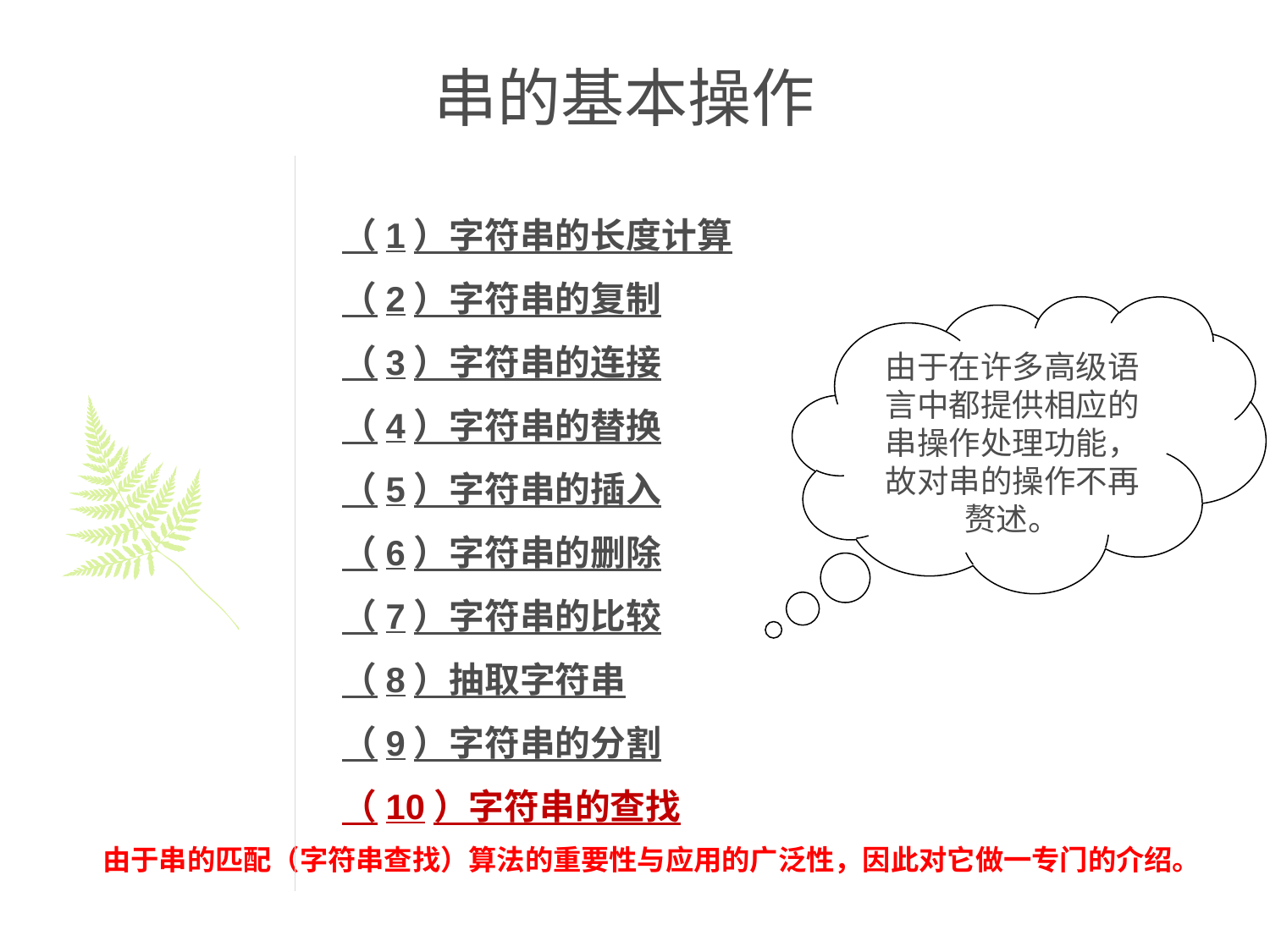

# 串的基本操作
（1）字符串的长度计算
（2）字符串的复制
（3）字符串的连接
（4）字符串的替换
（5）字符串的插入
（6）字符串的删除
（7）字符串的比较
（8）抽取字符串
（9）字符串的分割
（10）字符串的查找
由于在许多高级语言中都提供相应的串操作处理功能，故对串的操作不再赘述。

由于串的匹配（字符串查找）算法的重要性与应用的广泛性，因此对它做一专门的介绍。
63